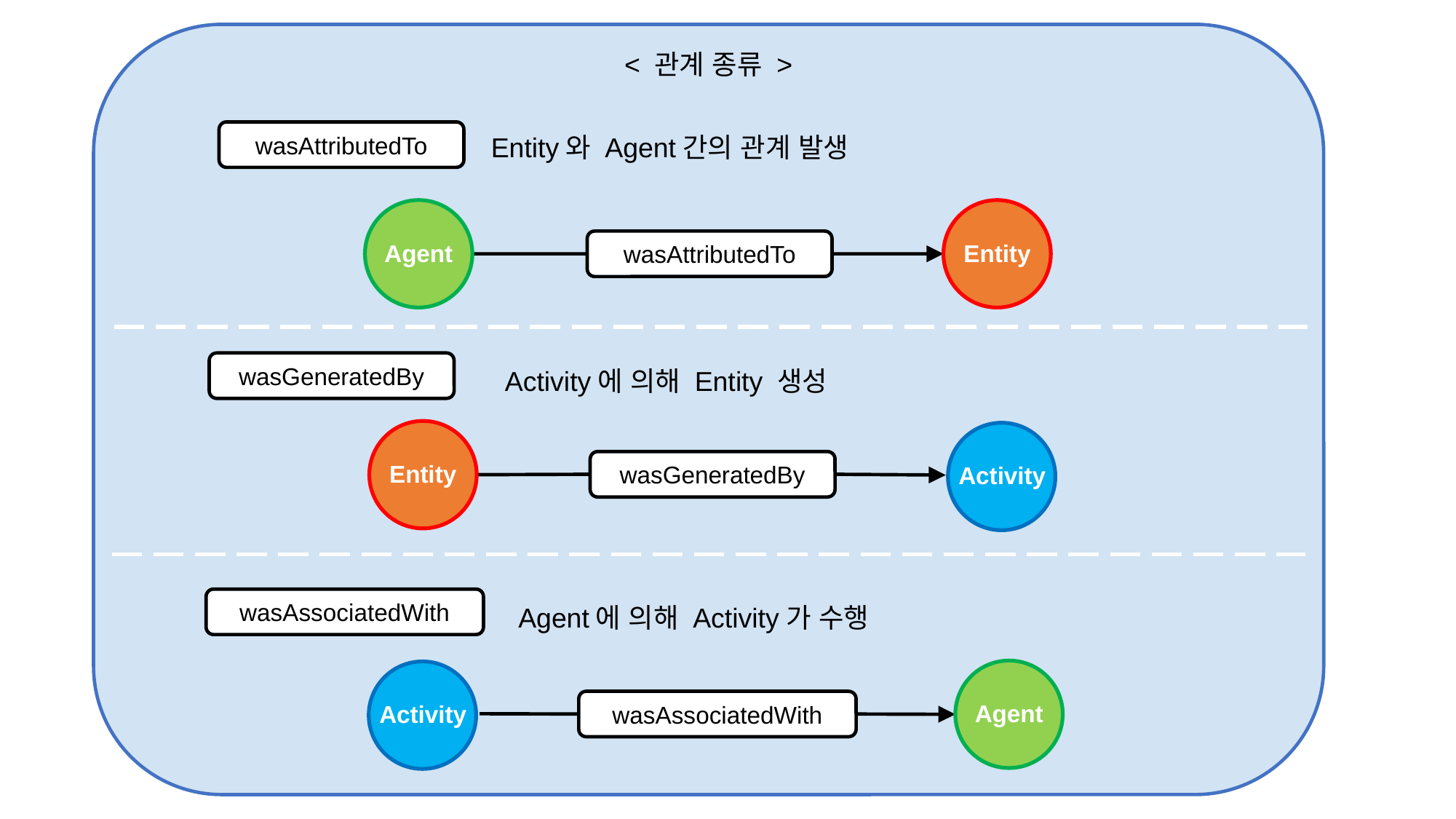

< 관계 종류 >
Entity와 Agent간의 관계 발생
wasAttributedTo

Agent

Entity
wasAttributedTo
Activity에 의해 Entity 생성
wasGeneratedBy

Entity

Activity
wasGeneratedBy
Agent에 의해 Activity가 수행
wasAssociatedWith

Agent

Activity
wasAssociatedWith